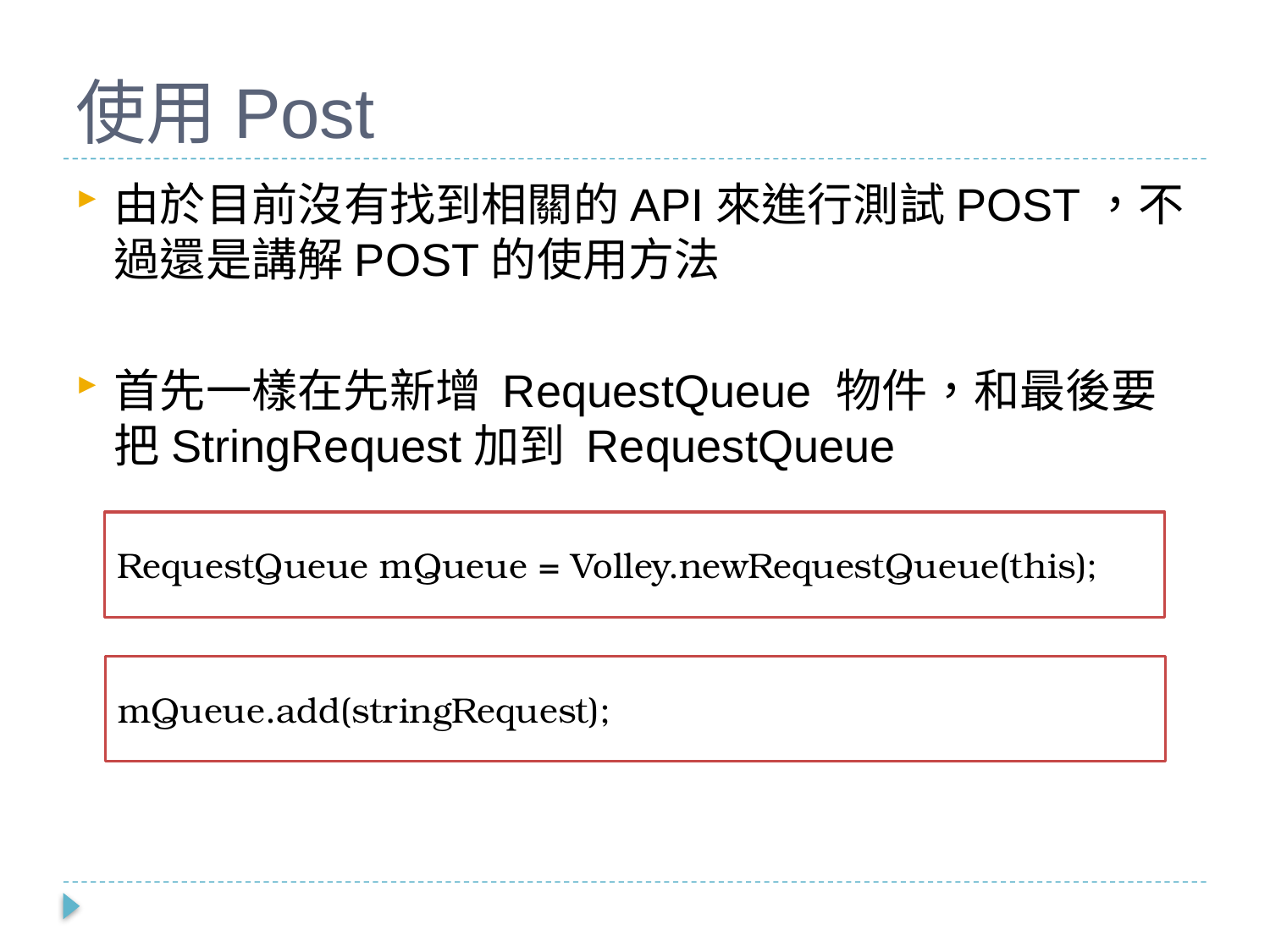

# 使用Post
由於目前沒有找到相關的API來進行測試POST，不過還是講解POST的使用方法

首先一樣在先新增 RequestQueue 物件，和最後要把StringRequest加到 RequestQueue

RequestQueue mQueue = Volley.newRequestQueue(this);

mQueue.add(stringRequest);